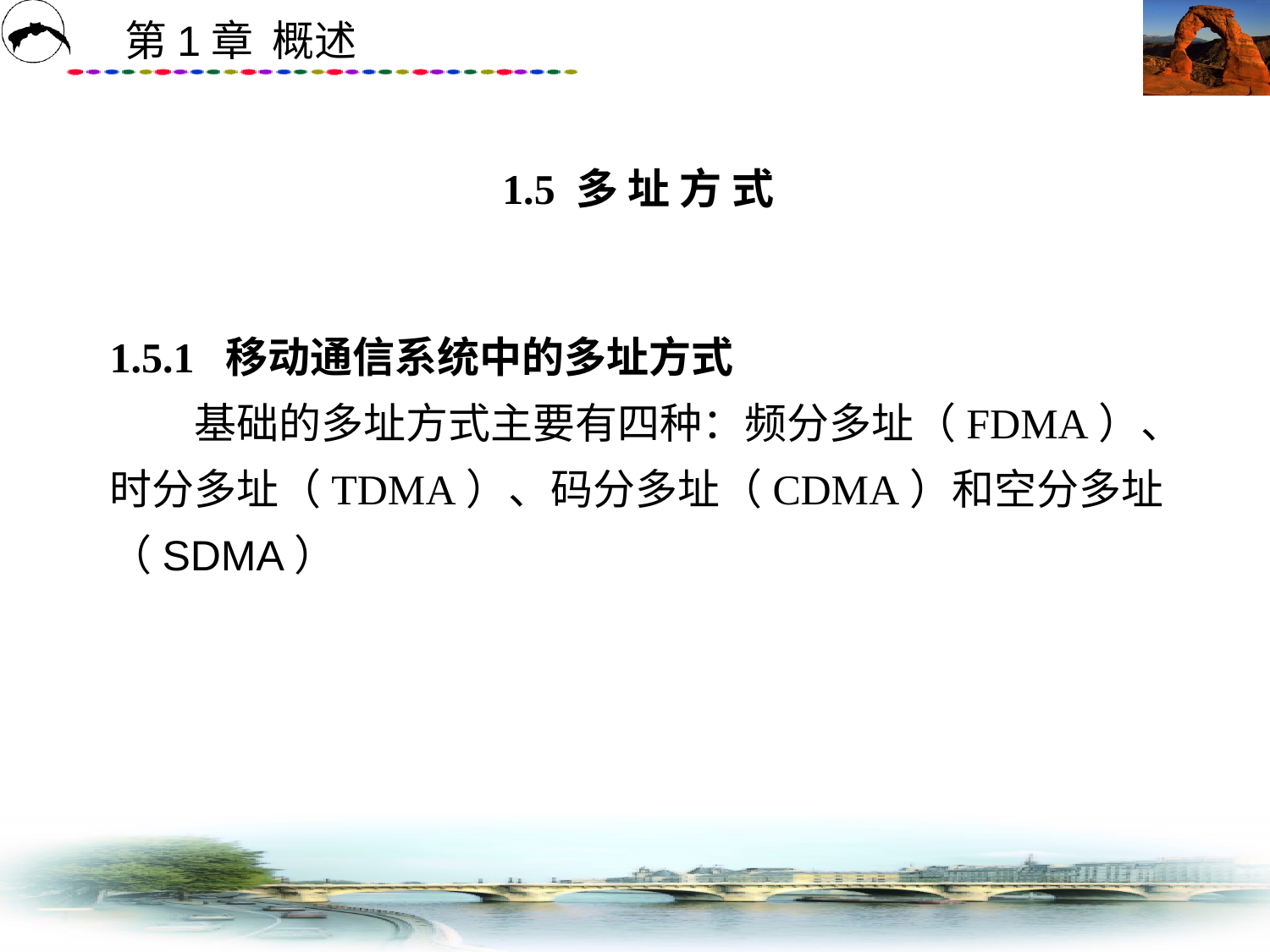

# 1.5 多 址 方 式
1.5.1  移动通信系统中的多址方式
　　基础的多址方式主要有四种：频分多址（FDMA）、时分多址（TDMA）、码分多址（CDMA）和空分多址（SDMA）